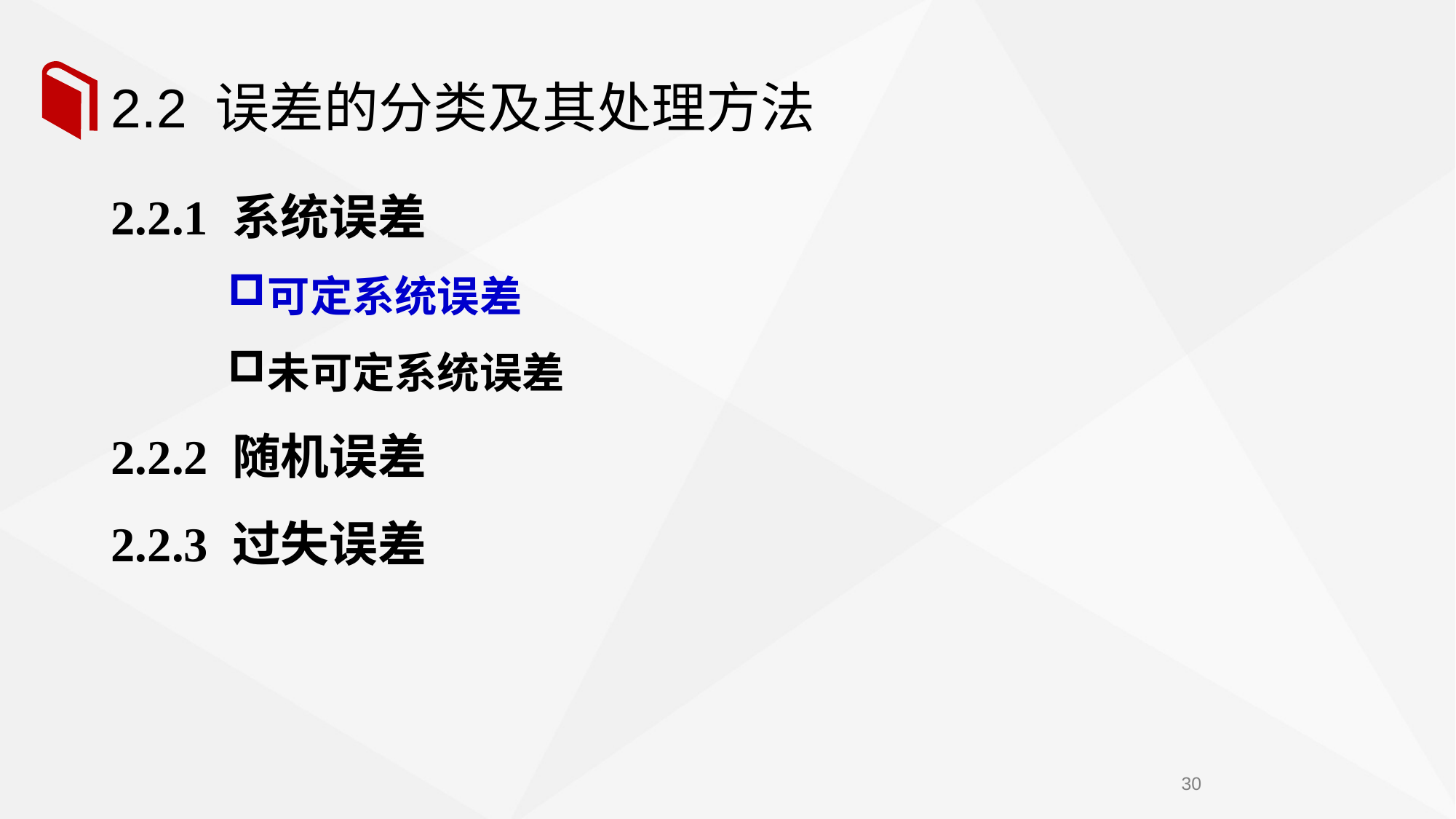

# 2.2 误差的分类及其处理方法
2.2.1 系统误差
可定系统误差
未可定系统误差
2.2.2 随机误差
2.2.3 过失误差
30